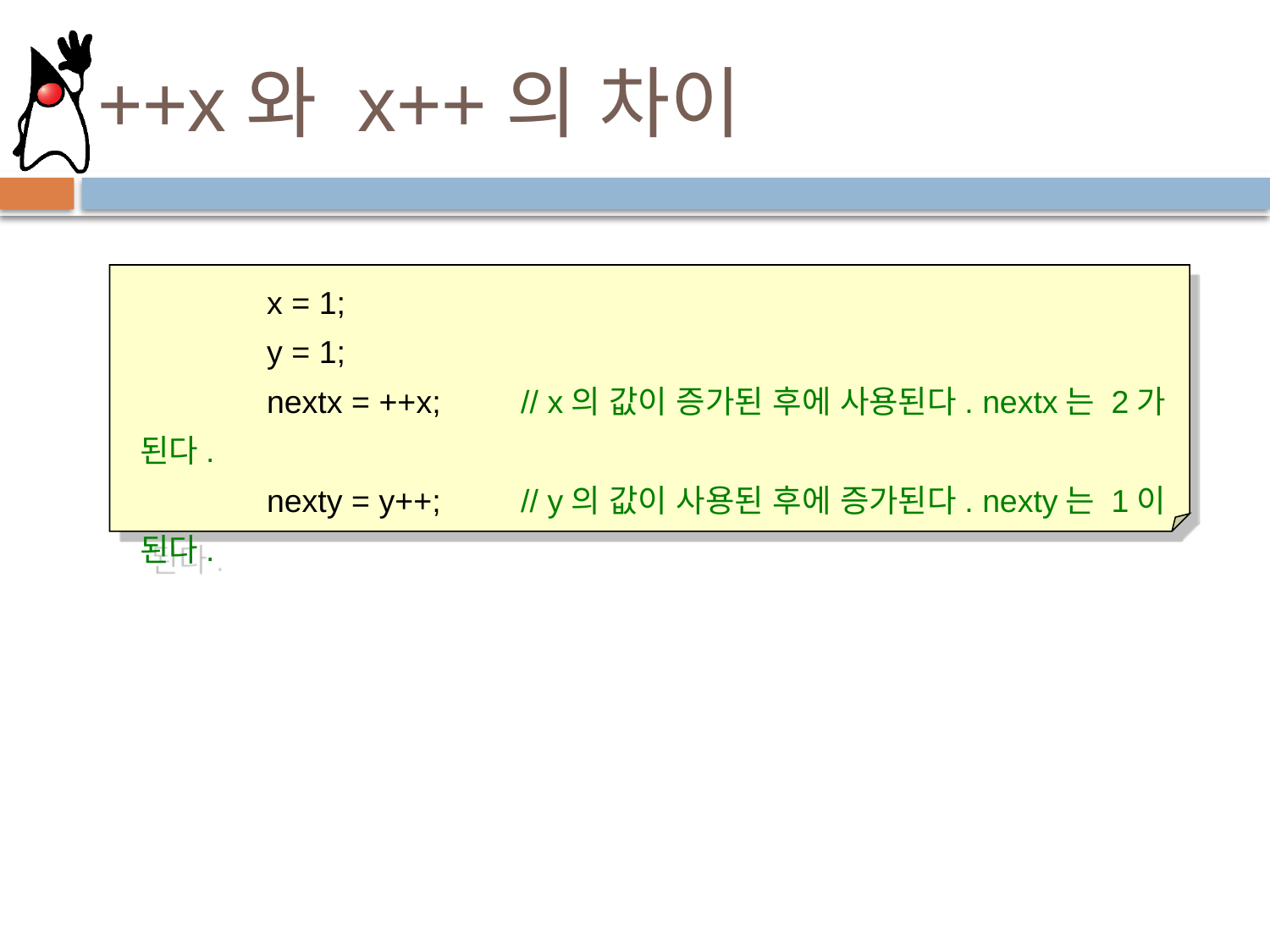

# ++x와 x++의 차이
	x = 1;
	y = 1;
	nextx = ++x;	// x의 값이 증가된 후에 사용된다. nextx는 2가 된다.
	nexty = y++;	// y의 값이 사용된 후에 증가된다. nexty는 1이 된다.